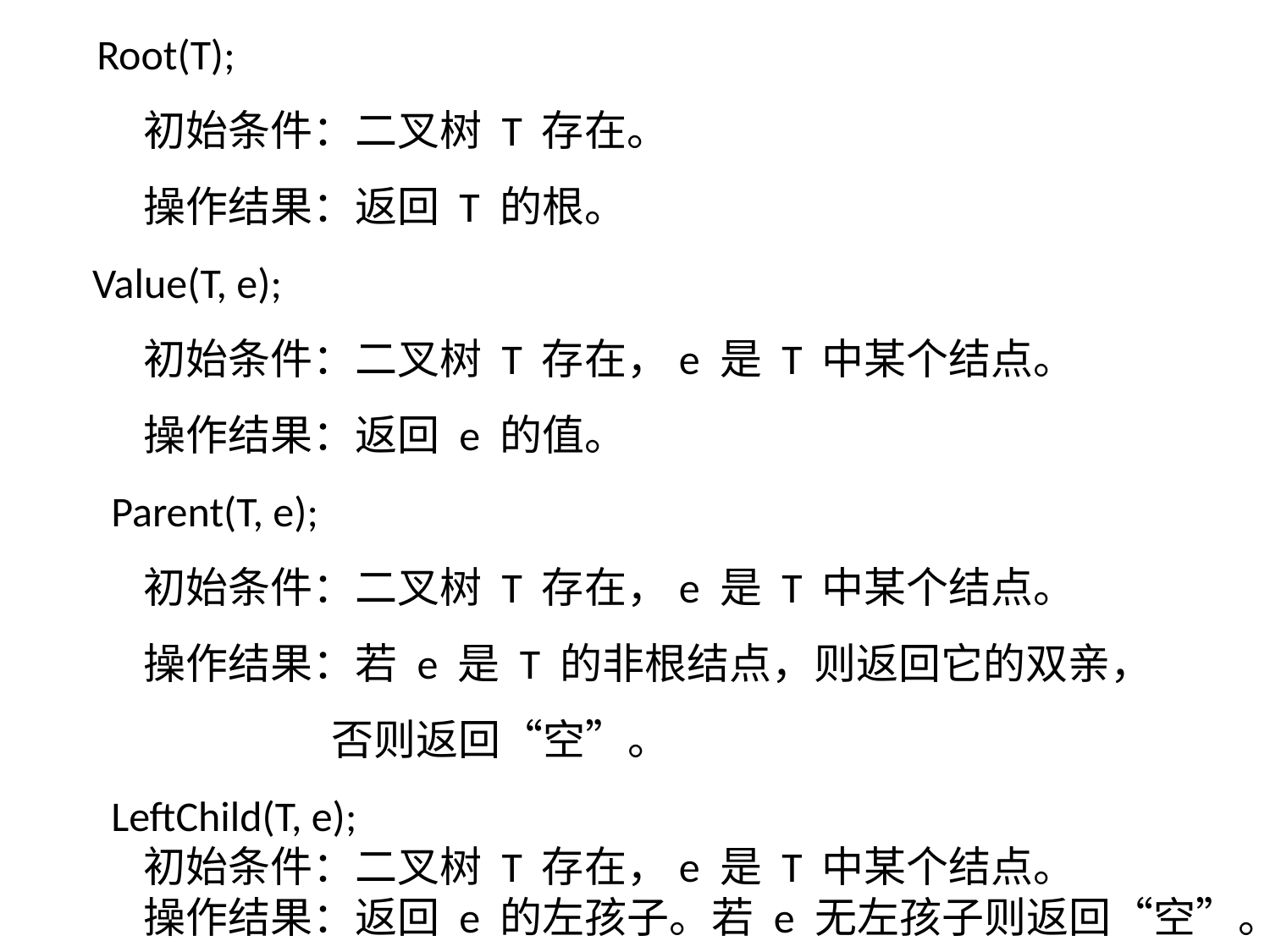

Root(T);
　　　初始条件：二叉树 T 存在。
　　　操作结果：返回 T 的根。
        Value(T, e);
　　　初始条件：二叉树 T 存在，e 是 T 中某个结点。
　　　操作结果：返回 e 的值。
　　Parent(T, e);
　　　初始条件：二叉树 T 存在，e 是 T 中某个结点。
　　　操作结果：若 e 是 T 的非根结点，则返回它的双亲，
                                否则返回“空”。
　　LeftChild(T, e);
　　　初始条件：二叉树 T 存在，e 是 T 中某个结点。
　　　操作结果：返回 e 的左孩子。若 e 无左孩子则返回“空”。